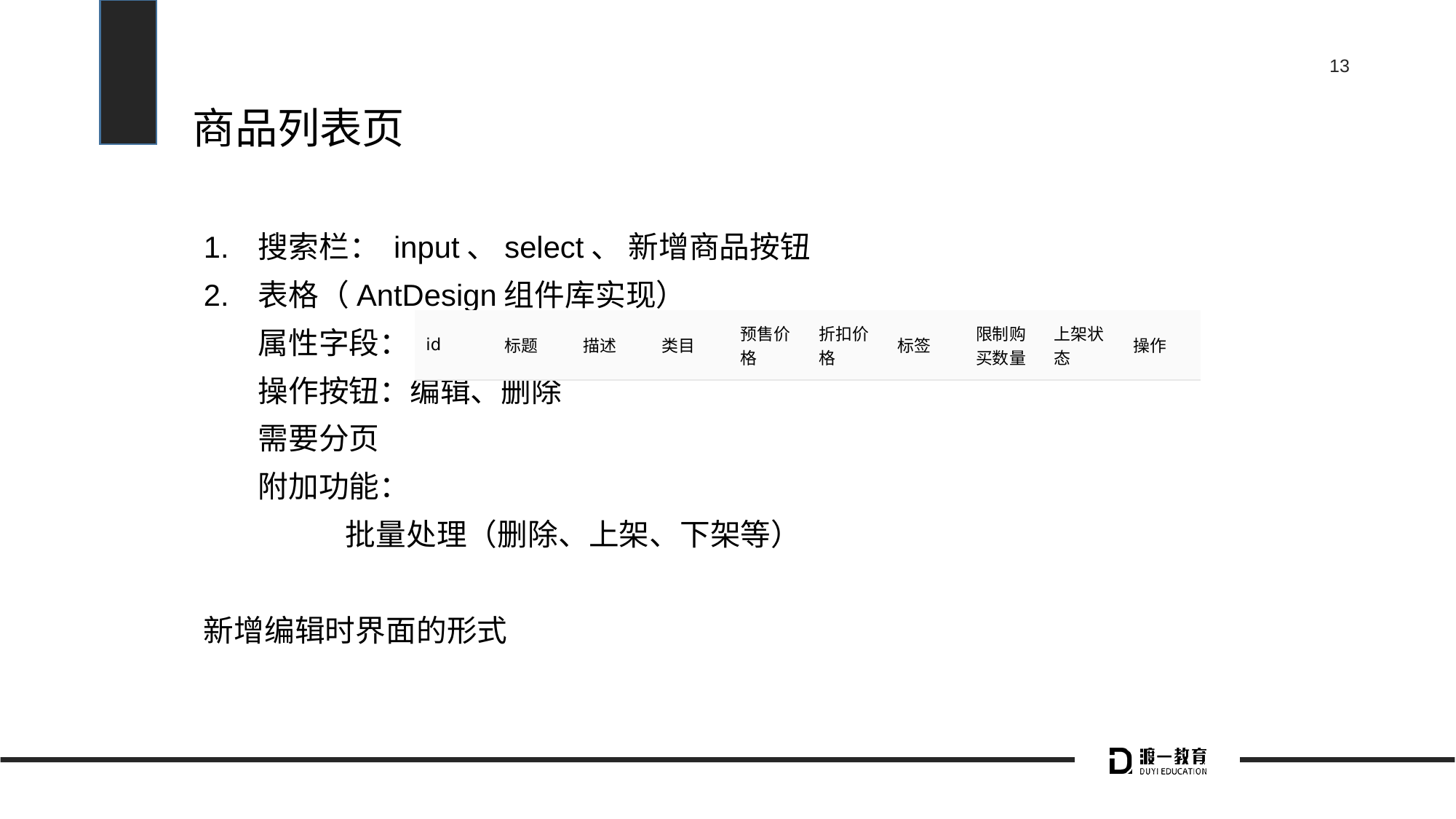

# 商品列表页
搜索栏： input、select、 新增商品按钮
表格（AntDesign组件库实现）
       属性字段：
       操作按钮：编辑、删除
       需要分页
       附加功能：
                    批量处理（删除、上架、下架等）

新增编辑时界面的形式
| id | 标题 | 描述 | 类目 | 预售价格 | 折扣价格 | 标签 | 限制购买数量 | 上架状态 | 操作 |
| --- | --- | --- | --- | --- | --- | --- | --- | --- | --- |